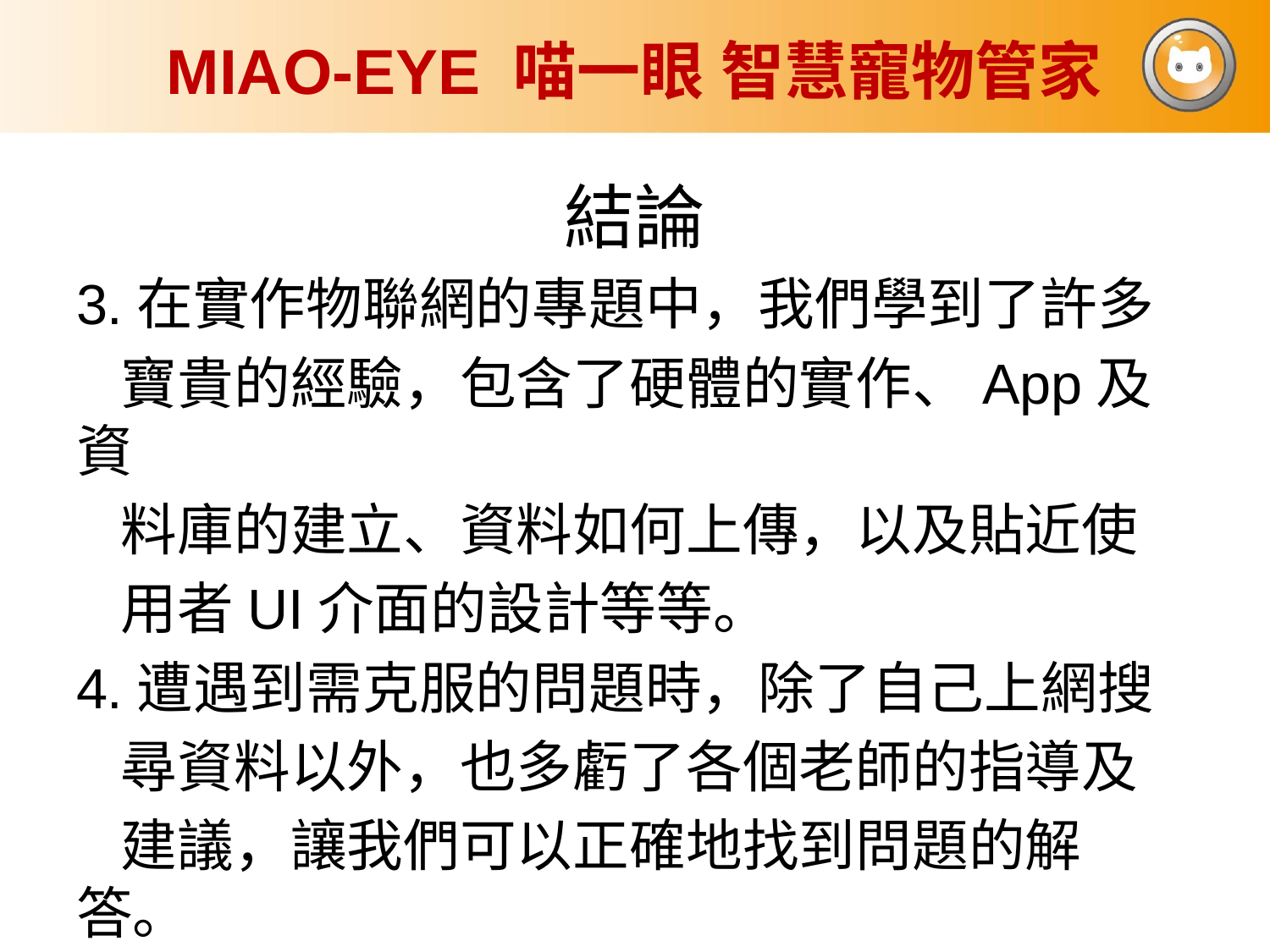

# MIAO-EYE 喵一眼 智慧寵物管家
結論
3.在實作物聯網的專題中，我們學到了許多
  寶貴的經驗，包含了硬體的實作、App及資
  料庫的建立、資料如何上傳，以及貼近使
  用者UI介面的設計等等。
4.遭遇到需克服的問題時，除了自己上網搜
  尋資料以外，也多虧了各個老師的指導及
  建議，讓我們可以正確地找到問題的解答。